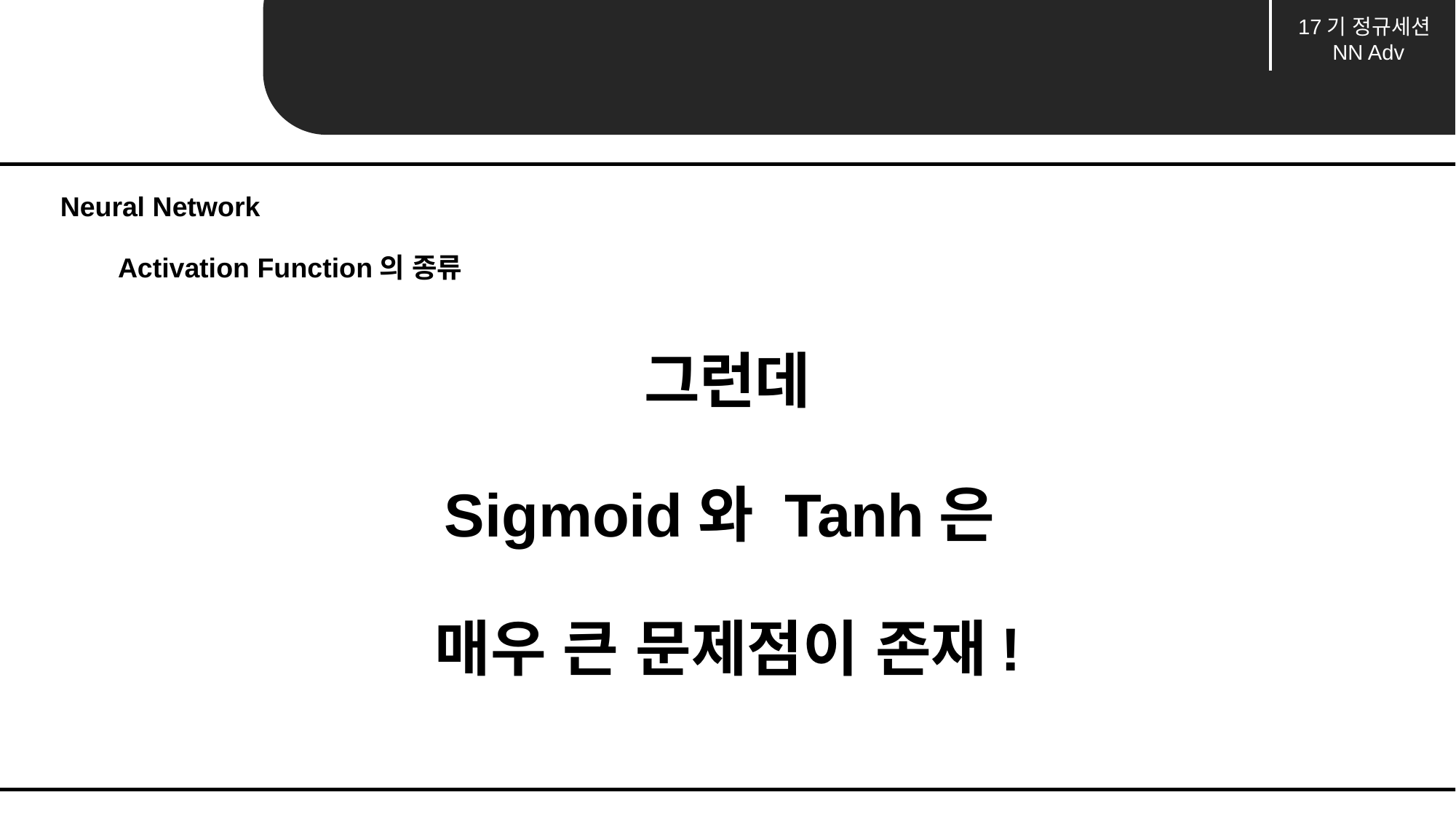

17기 정규세션
SVM
17기 정규세션
NN Adv
Unit  02 ㅣActivation Function
Neural Network
Activation Function의 종류
그런데
Sigmoid와 Tanh은
매우 큰 문제점이 존재!